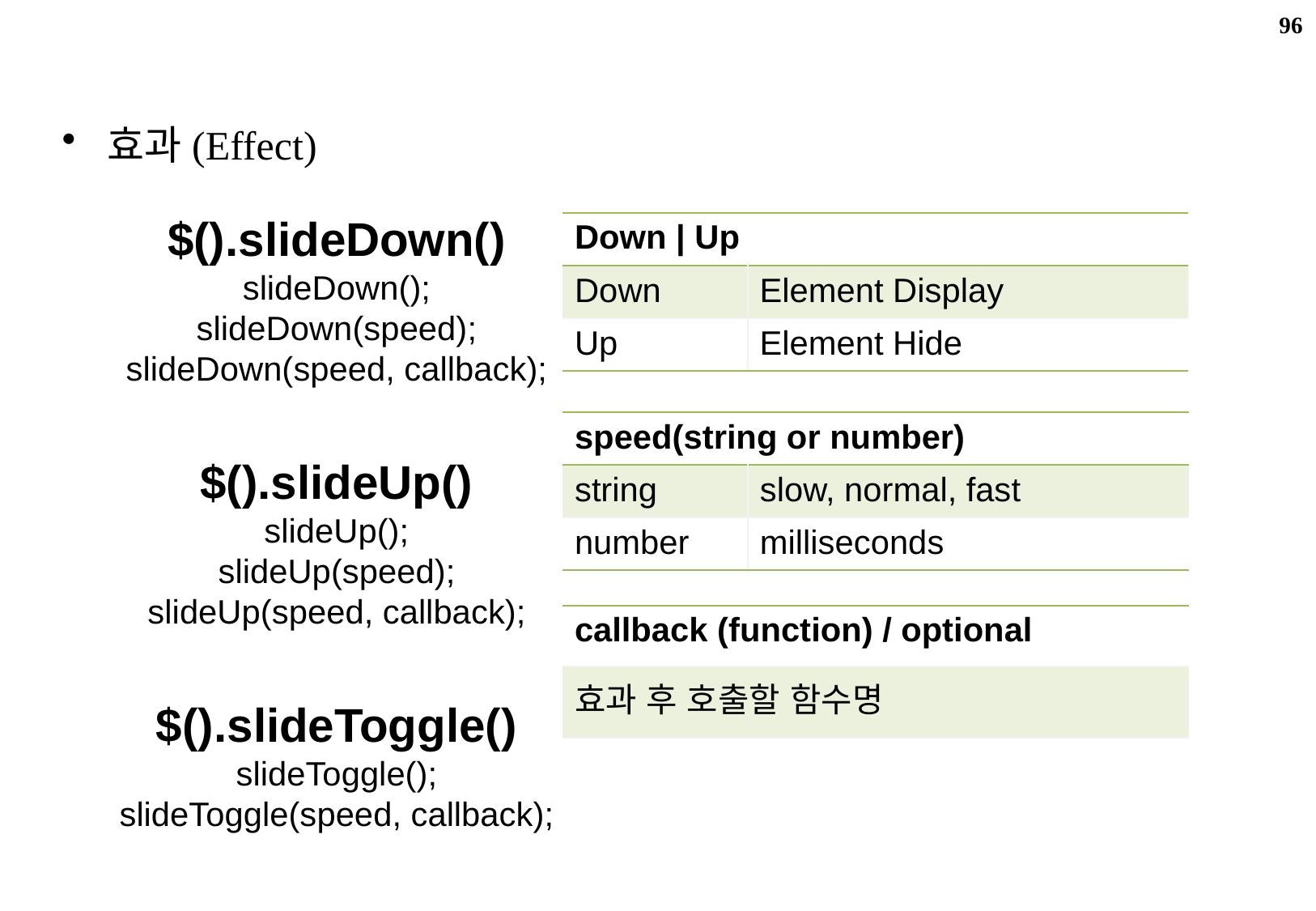

96
JQuery
효과(Effect)
$().slideDown()
slideDown();
slideDown(speed);
slideDown(speed, callback);

$().slideUp()
slideUp();
slideUp(speed);
slideUp(speed, callback);

$().slideToggle()
slideToggle();
slideToggle(speed, callback);
| Down | Up |  |
| --- | --- |
| Down | Element Display |
| Up | Element Hide |
| speed(string or number) |  |
| --- | --- |
| string | slow, normal, fast |
| number | milliseconds |
| callback (function) / optional |
| --- |
| 효과 후 호출할 함수명 |